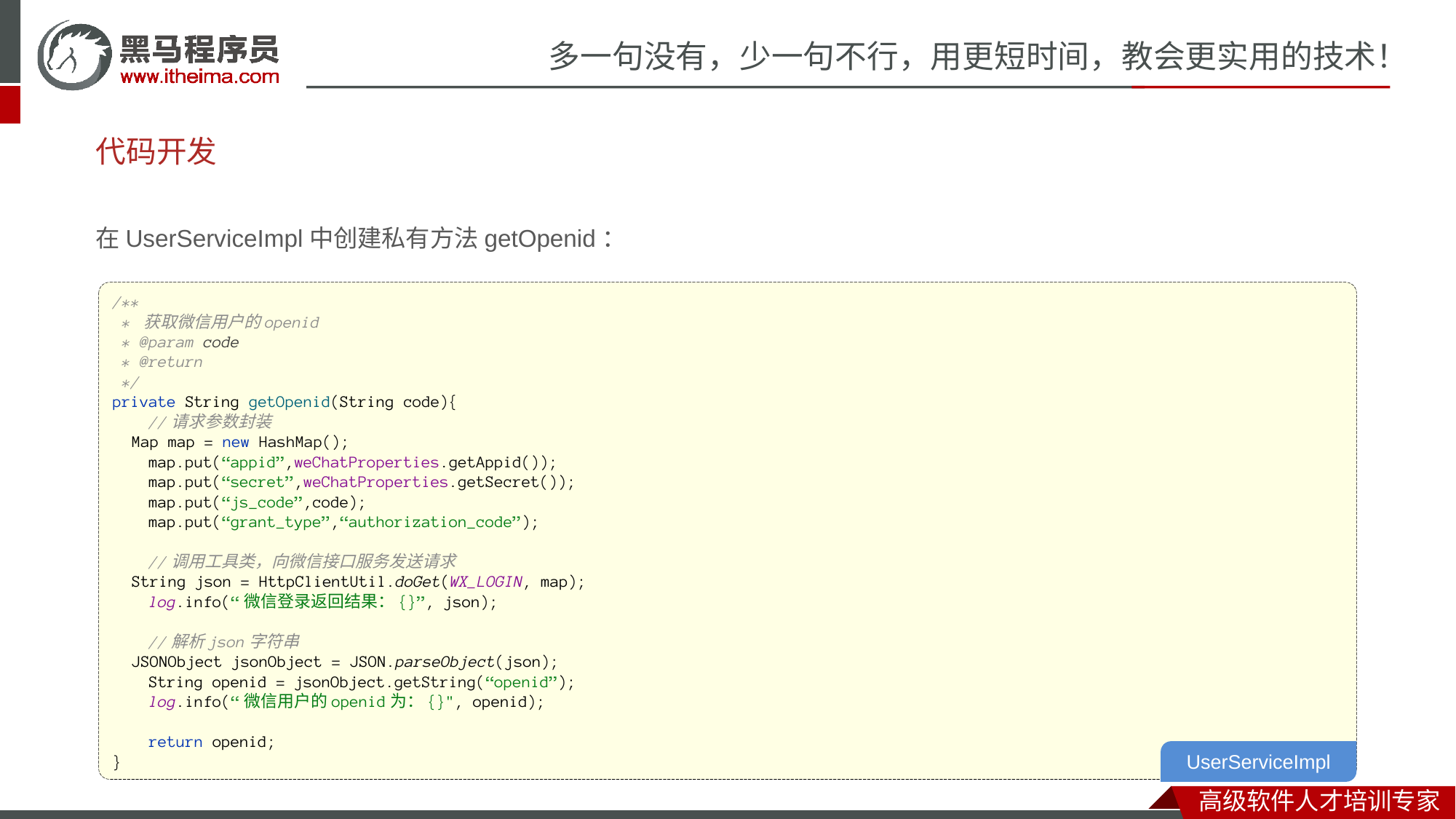

# 代码开发
在UserServiceImpl中创建私有方法getOpenid：
/**
 * 获取微信用户的openid
 * @param code
 * @return
 */
private String getOpenid(String code){
    //请求参数封装
    Map map = new HashMap();
    map.put(“appid”,weChatProperties.getAppid());
    map.put(“secret”,weChatProperties.getSecret());
    map.put(“js_code”,code);
    map.put(“grant_type”,“authorization_code”);
    //调用工具类，向微信接口服务发送请求
    String json = HttpClientUtil.doGet(WX_LOGIN, map);
    log.info(“微信登录返回结果：{}”, json);
    //解析json字符串
    JSONObject jsonObject = JSON.parseObject(json);
    String openid = jsonObject.getString(“openid”);
    log.info(“微信用户的openid为：{}", openid);
    return openid;
}
UserServiceImpl